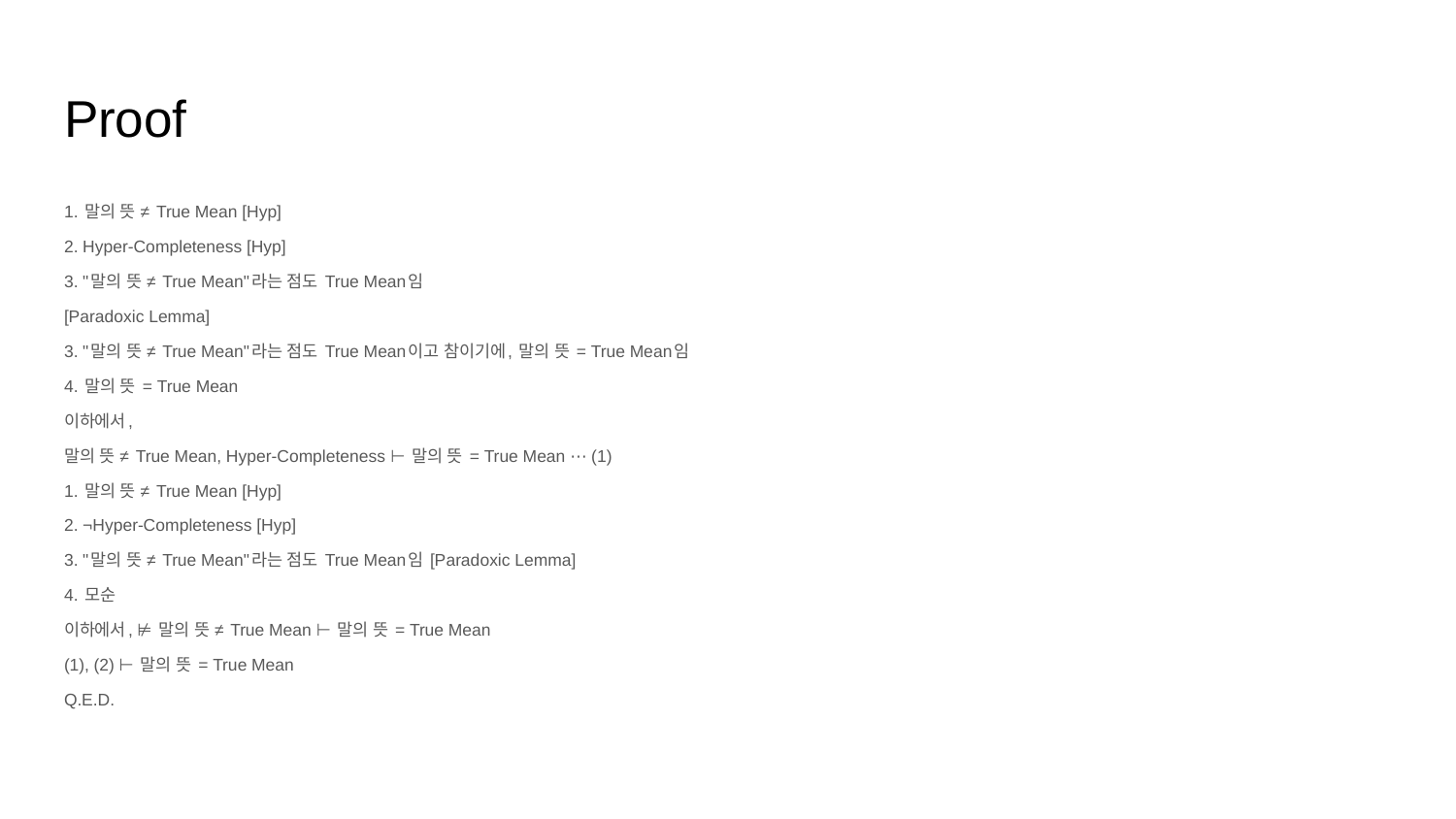

# Proof
1. 말의 뜻 ≠ True Mean [Hyp]
2. Hyper-Completeness [Hyp]
3. "말의 뜻 ≠ True Mean"라는 점도 True Mean임
[Paradoxic Lemma]
3. "말의 뜻 ≠ True Mean"라는 점도 True Mean이고 참이기에, 말의 뜻 = True Mean임
4. 말의 뜻 = True Mean
이하에서,
말의 뜻 ≠ True Mean, Hyper-Completeness ⊢ 말의 뜻 = True Mean ⋯ (1)
1. 말의 뜻 ≠ True Mean [Hyp]
2. ¬Hyper-Completeness [Hyp]
3. "말의 뜻 ≠ True Mean"라는 점도 True Mean임 [Paradoxic Lemma]
4. 모순
이하에서, ⊭ 말의 뜻 ≠ True Mean ⊢ 말의 뜻 = True Mean
(1), (2) ⊢ 말의 뜻 = True Mean
Q.E.D.